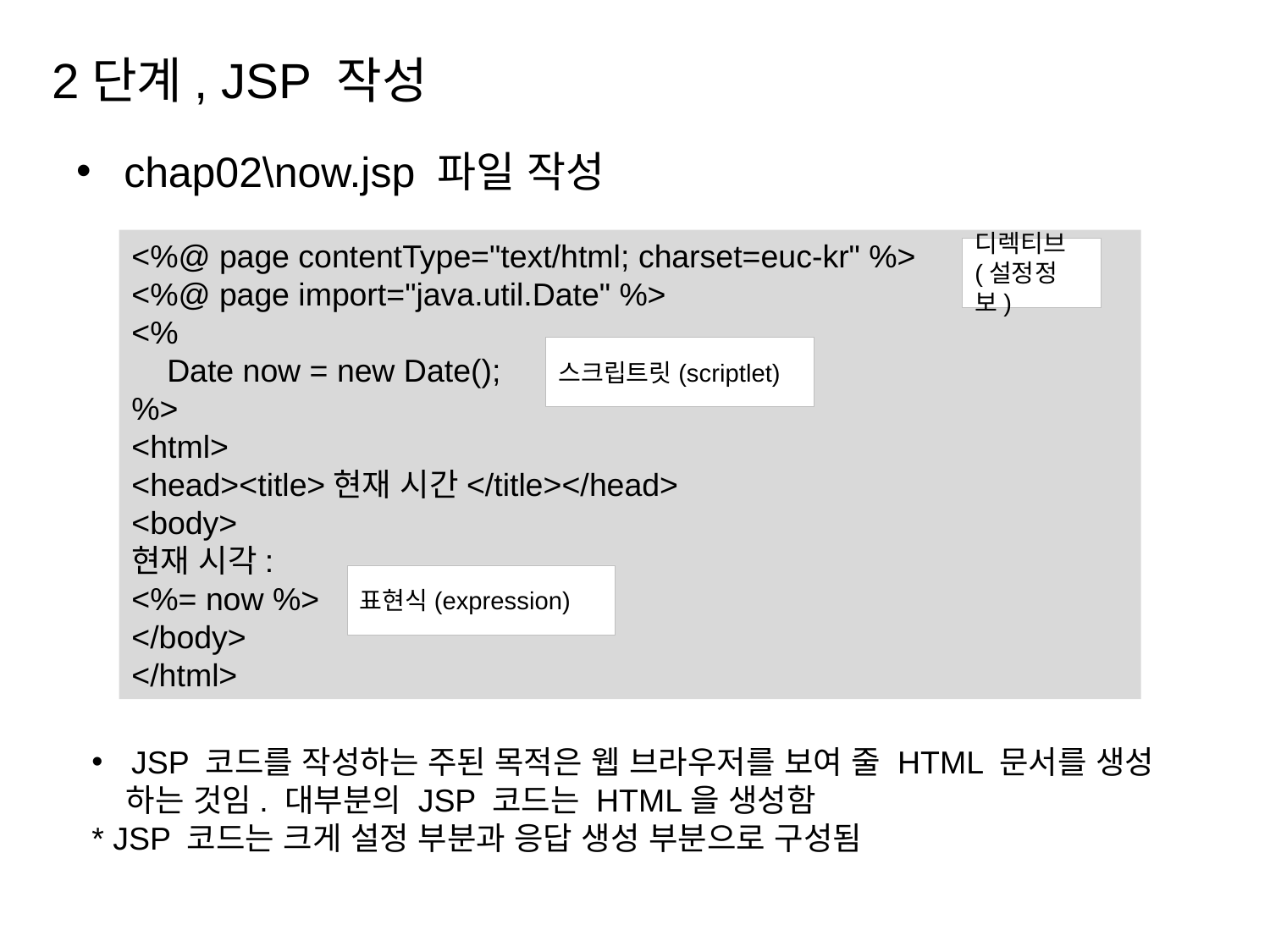

# 2단계, JSP 작성
chap02\now.jsp 파일 작성
<%@ page contentType="text/html; charset=euc-kr" %>
<%@ page import="java.util.Date" %>
<%
    Date now = new Date();
%>
<html>
<head><title>현재 시간</title></head>
<body>
현재 시각:
<%= now %>
</body>
</html>
디렉티브(설정정보)
스크립트릿(scriptlet)
표현식(expression)
JSP 코드를 작성하는 주된 목적은 웹 브라우저를 보여 줄 HTML 문서를 생성
   하는 것임. 대부분의 JSP 코드는 HTML을 생성함
* JSP 코드는 크게 설정 부분과 응답 생성 부분으로 구성됨